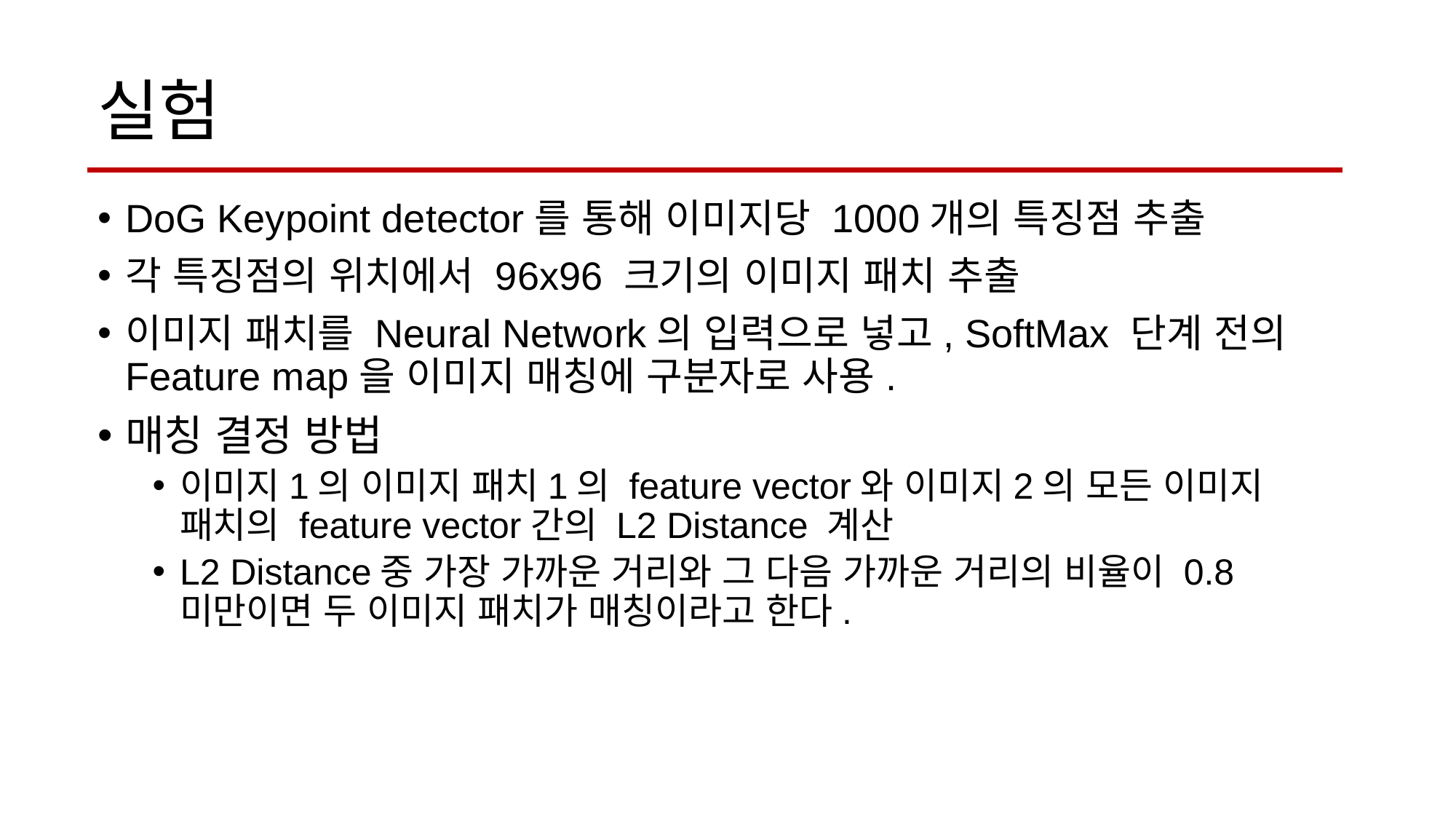

# 실험
DoG Keypoint detector를 통해 이미지당 1000개의 특징점 추출
각 특징점의 위치에서 96x96 크기의 이미지 패치 추출
이미지 패치를 Neural Network의 입력으로 넣고, SoftMax 단계 전의 Feature map을 이미지 매칭에 구분자로 사용.
매칭 결정 방법
이미지1의 이미지 패치1의 feature vector와 이미지2의 모든 이미지 패치의 feature vector간의 L2 Distance 계산
L2 Distance중 가장 가까운 거리와 그 다음 가까운 거리의 비율이 0.8 미만이면 두 이미지 패치가 매칭이라고 한다.